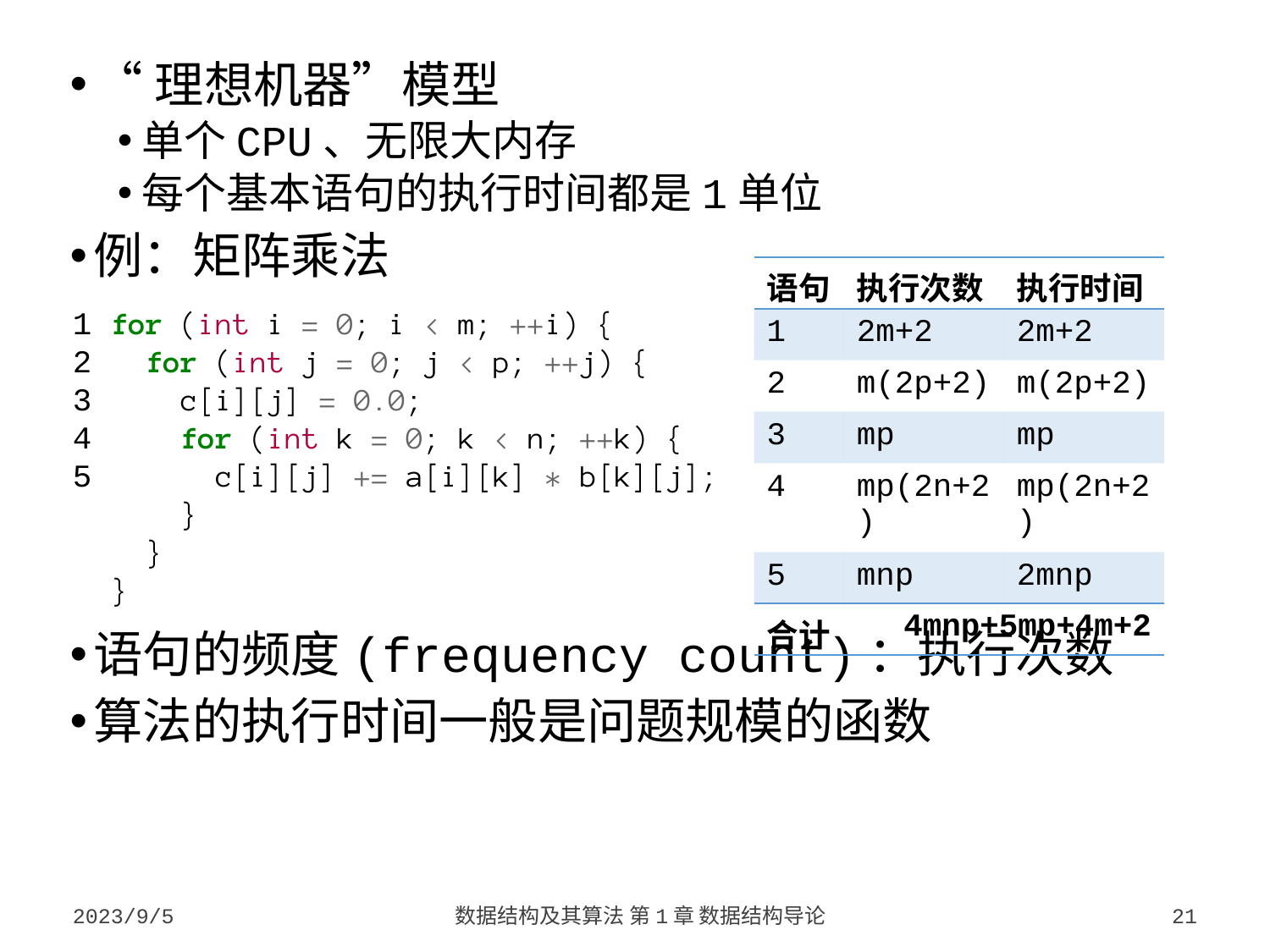

“理想机器”模型
单个CPU、无限大内存
每个基本语句的执行时间都是1单位
例：矩阵乘法

语句的频度(frequency count)：执行次数
算法的执行时间一般是问题规模的函数
| 语句 | 执行次数 | 执行时间 |
| --- | --- | --- |
| 1 | 2m+2 | 2m+2 |
| 2 | m(2p+2) | m(2p+2) |
| 3 | mp | mp |
| 4 | mp(2n+2) | mp(2n+2) |
| 5 | mnp | 2mnp |
| 合计 | 4mnp+5mp+4m+2 |  |
  for (int i = 0; i < m; ++i) {
    for (int j = 0; j < p; ++j) {
      c[i][j] = 0.0;
      for (int k = 0; k < n; ++k) {
        c[i][j] += a[i][k] * b[k][j];
      }
    }
  }
1
2
3
4
5
2023/9/5
数据结构及其算法 第1章 数据结构导论
21